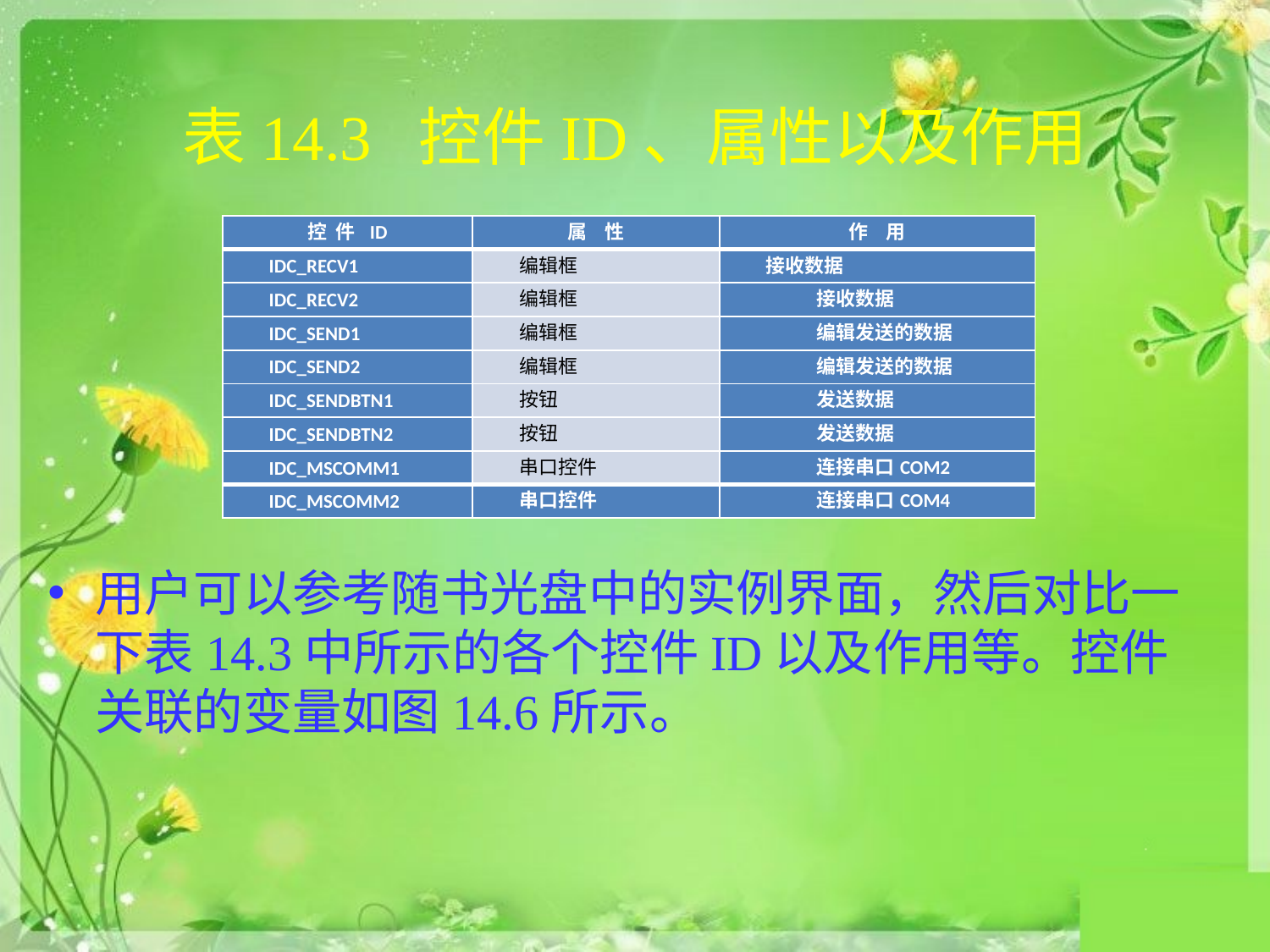

# 表14.3  控件ID、属性以及作用
| 控 件 ID | 属 性 | 作 用 |
| --- | --- | --- |
| IDC\_RECV1 | 编辑框 | 接收数据 |
| IDC\_RECV2 | 编辑框 | 接收数据 |
| IDC\_SEND1 | 编辑框 | 编辑发送的数据 |
| IDC\_SEND2 | 编辑框 | 编辑发送的数据 |
| IDC\_SENDBTN1 | 按钮 | 发送数据 |
| IDC\_SENDBTN2 | 按钮 | 发送数据 |
| IDC\_MSCOMM1 | 串口控件 | 连接串口COM2 |
| IDC\_MSCOMM2 | 串口控件 | 连接串口COM4 |
用户可以参考随书光盘中的实例界面，然后对比一下表14.3中所示的各个控件ID以及作用等。控件关联的变量如图14.6所示。